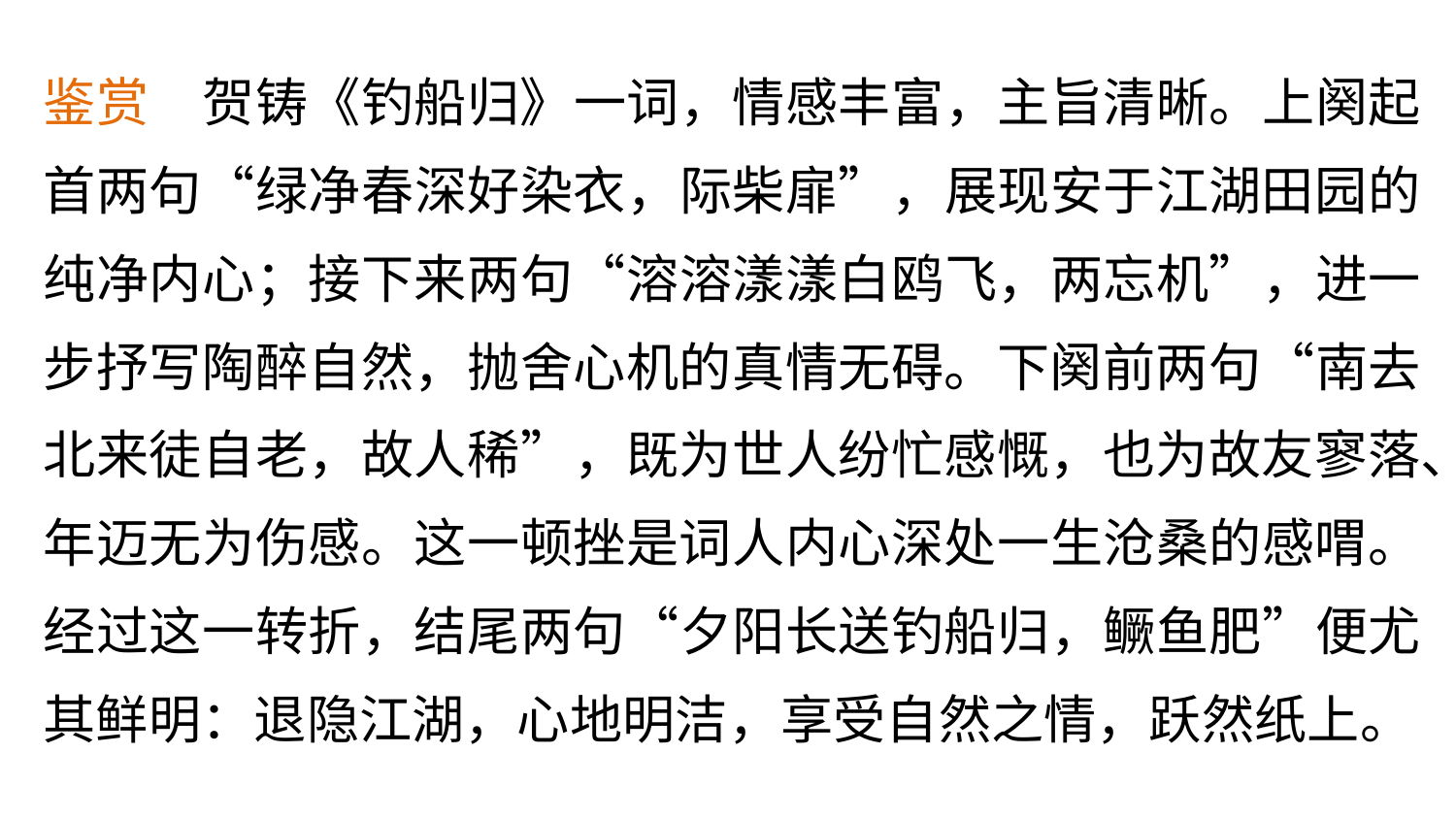

鉴赏　贺铸《钓船归》一词，情感丰富，主旨清晰。上阕起首两句“绿净春深好染衣，际柴扉”，展现安于江湖田园的纯净内心；接下来两句“溶溶漾漾白鸥飞，两忘机”，进一步抒写陶醉自然，抛舍心机的真情无碍。下阕前两句“南去北来徒自老，故人稀”，既为世人纷忙感慨，也为故友寥落、年迈无为伤感。这一顿挫是词人内心深处一生沧桑的感喟。经过这一转折，结尾两句“夕阳长送钓船归，鳜鱼肥”便尤其鲜明：退隐江湖，心地明洁，享受自然之情，跃然纸上。